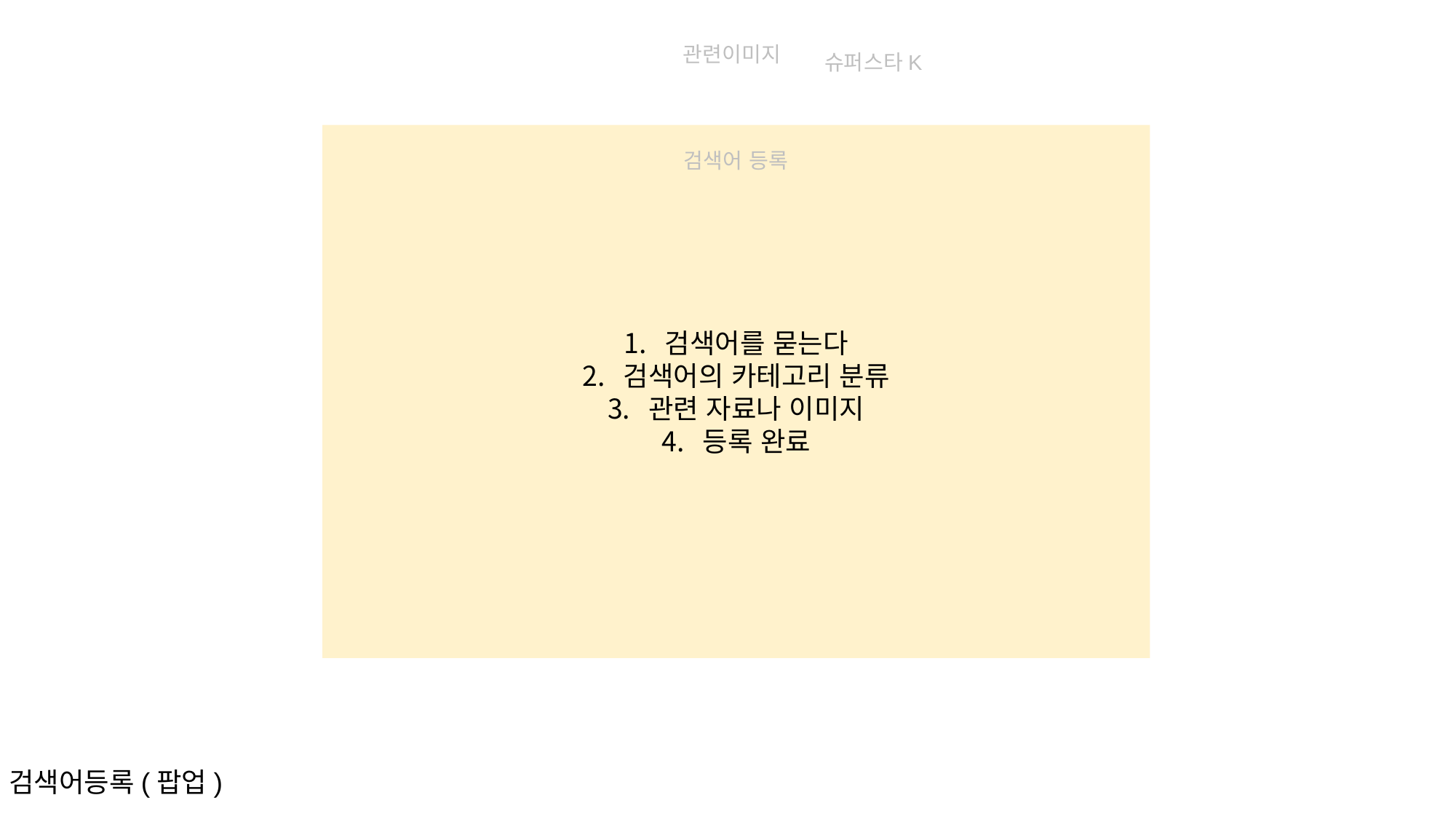

관련이미지
슈퍼스타K
검색어를 묻는다
검색어의 카테고리 분류
관련 자료나 이미지
등록 완료
검색어 등록
검색어등록(팝업)